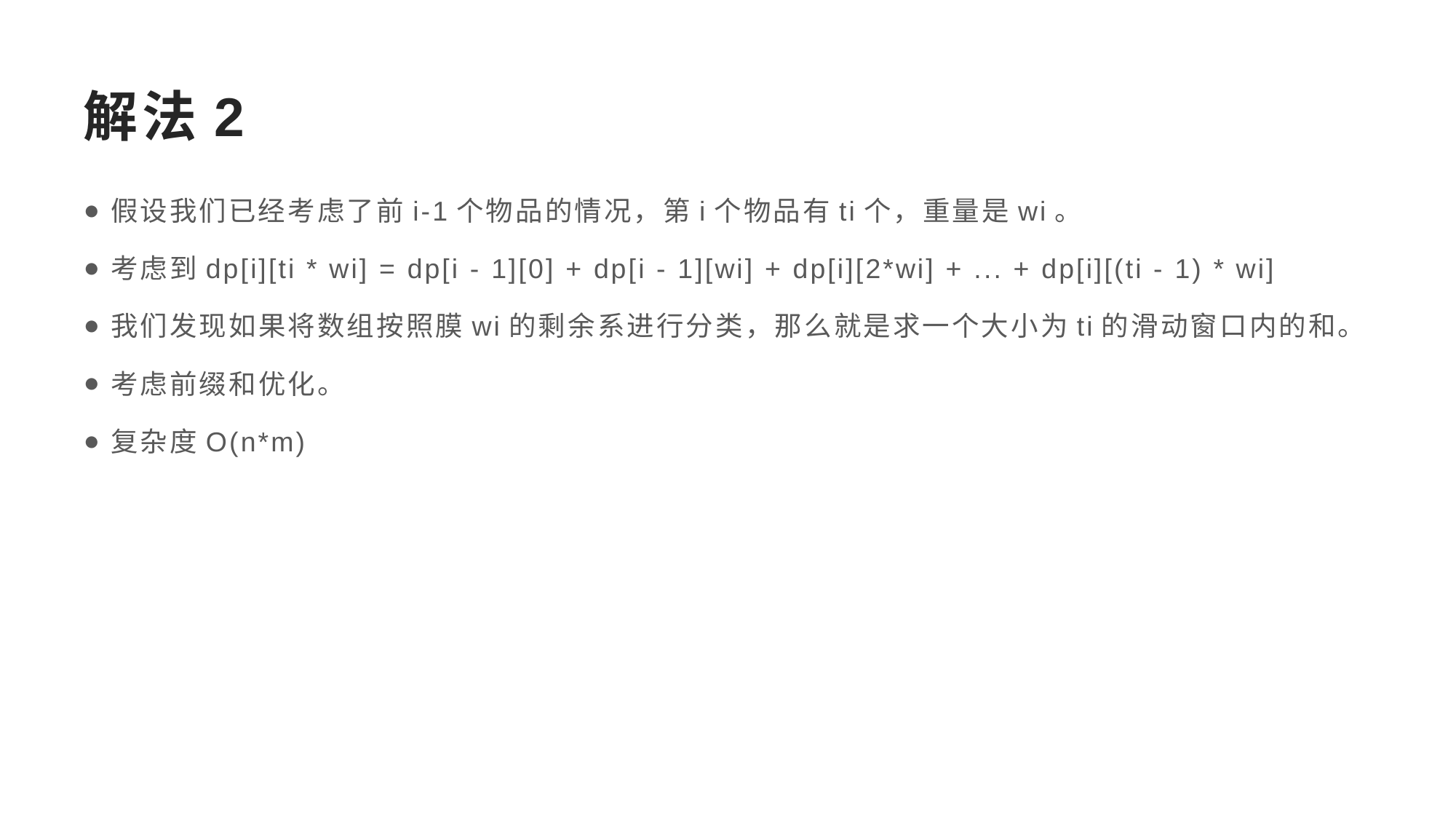

# 解法2
假设我们已经考虑了前i-1个物品的情况，第i个物品有ti个，重量是wi。
考虑到dp[i][ti * wi] = dp[i - 1][0] + dp[i - 1][wi] + dp[i][2*wi] + ... + dp[i][(ti - 1) * wi]
我们发现如果将数组按照膜wi的剩余系进行分类，那么就是求一个大小为ti的滑动窗口内的和。
考虑前缀和优化。
复杂度O(n*m)